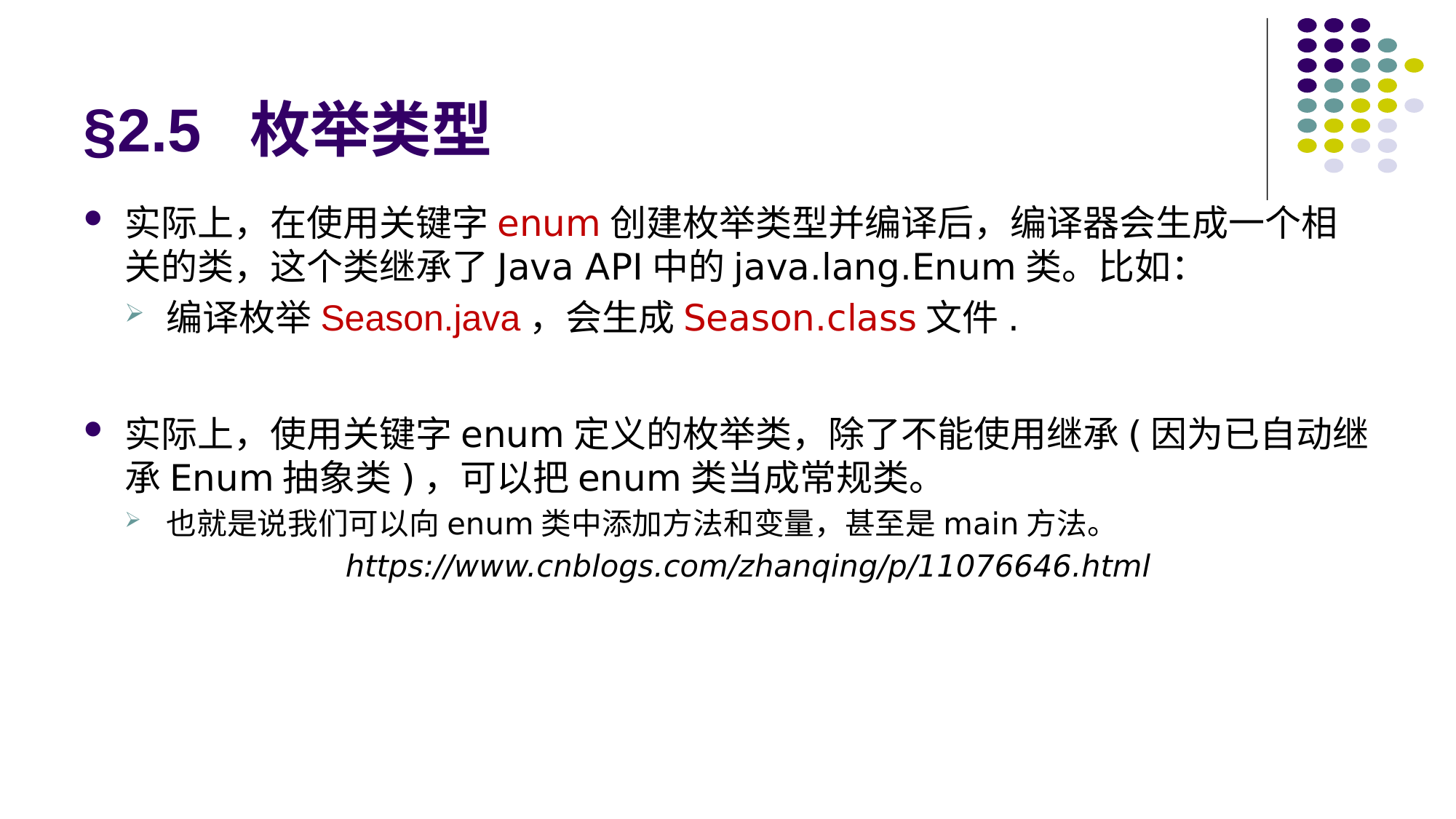

# §2.5  枚举类型
实际上，在使用关键字enum创建枚举类型并编译后，编译器会生成一个相关的类，这个类继承了Java API中的java.lang.Enum类。比如：
编译枚举Season.java，会生成Season.class文件.

实际上，使用关键字enum定义的枚举类，除了不能使用继承(因为已自动继承Enum抽象类)，可以把enum类当成常规类。
也就是说我们可以向enum类中添加方法和变量，甚至是main方法。
https://www.cnblogs.com/zhanqing/p/11076646.html

97